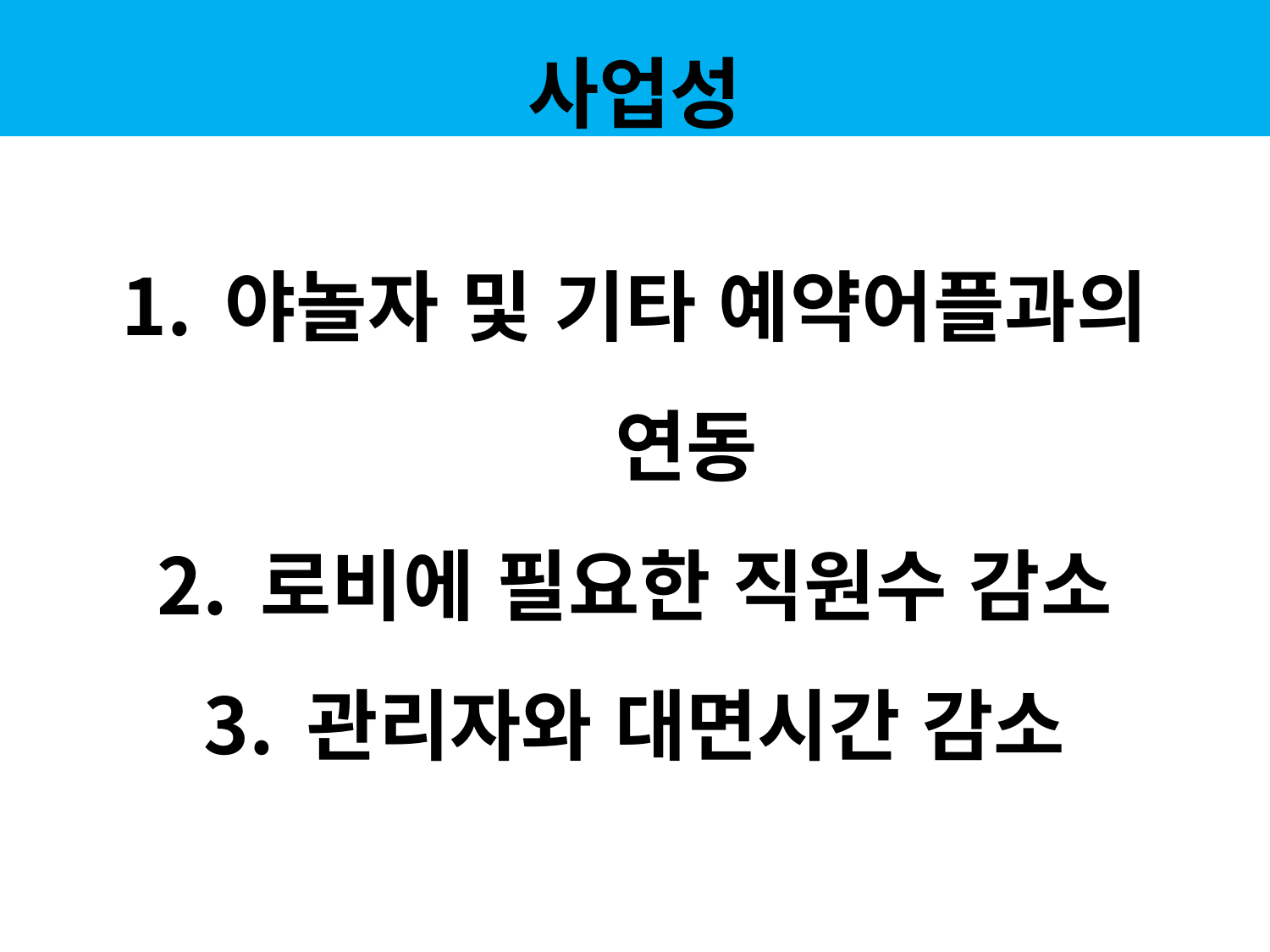

# 사업성
야놀자 및 기타 예약어플과의 연동
로비에 필요한 직원수 감소
관리자와 대면시간 감소